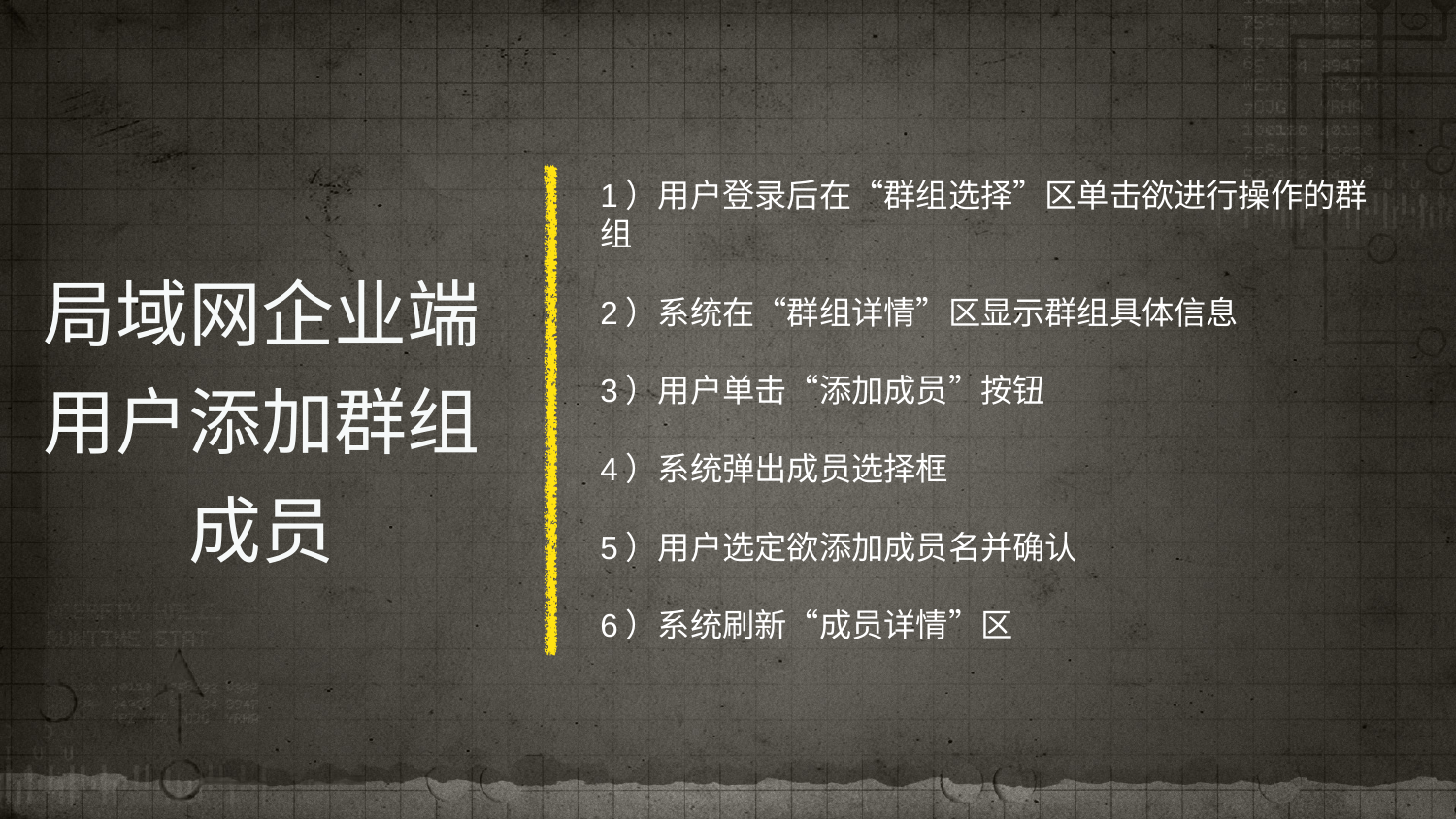

# 局域网企业端用户添加群组成员
1）用户登录后在“群组选择”区单击欲进行操作的群组
2）系统在“群组详情”区显示群组具体信息
3）用户单击“添加成员”按钮
4）系统弹出成员选择框
5）用户选定欲添加成员名并确认
6）系统刷新“成员详情”区